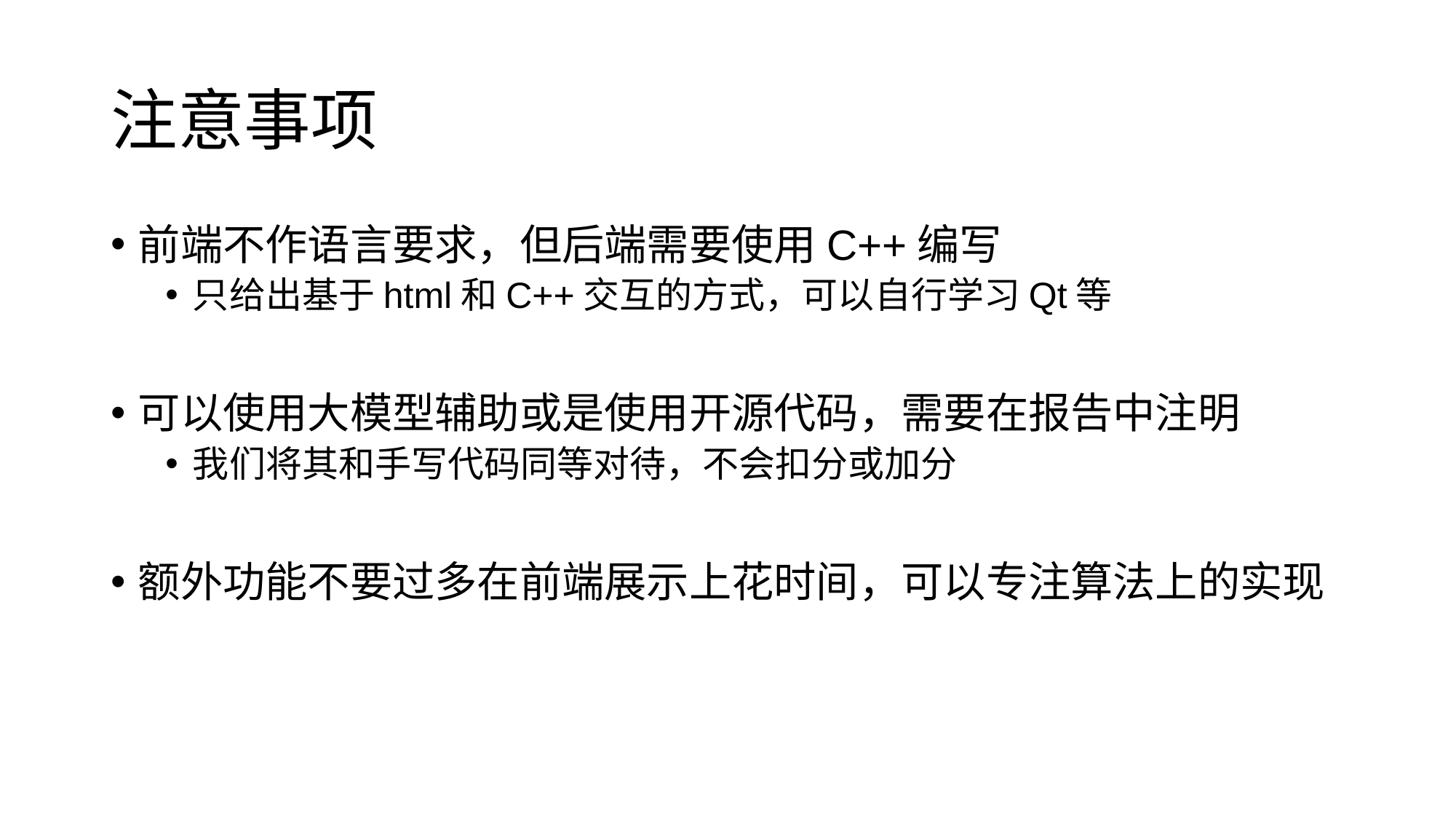

# 注意事项
前端不作语言要求，但后端需要使用C++编写
只给出基于html和C++交互的方式，可以自行学习Qt等

可以使用大模型辅助或是使用开源代码，需要在报告中注明
我们将其和手写代码同等对待，不会扣分或加分

额外功能不要过多在前端展示上花时间，可以专注算法上的实现